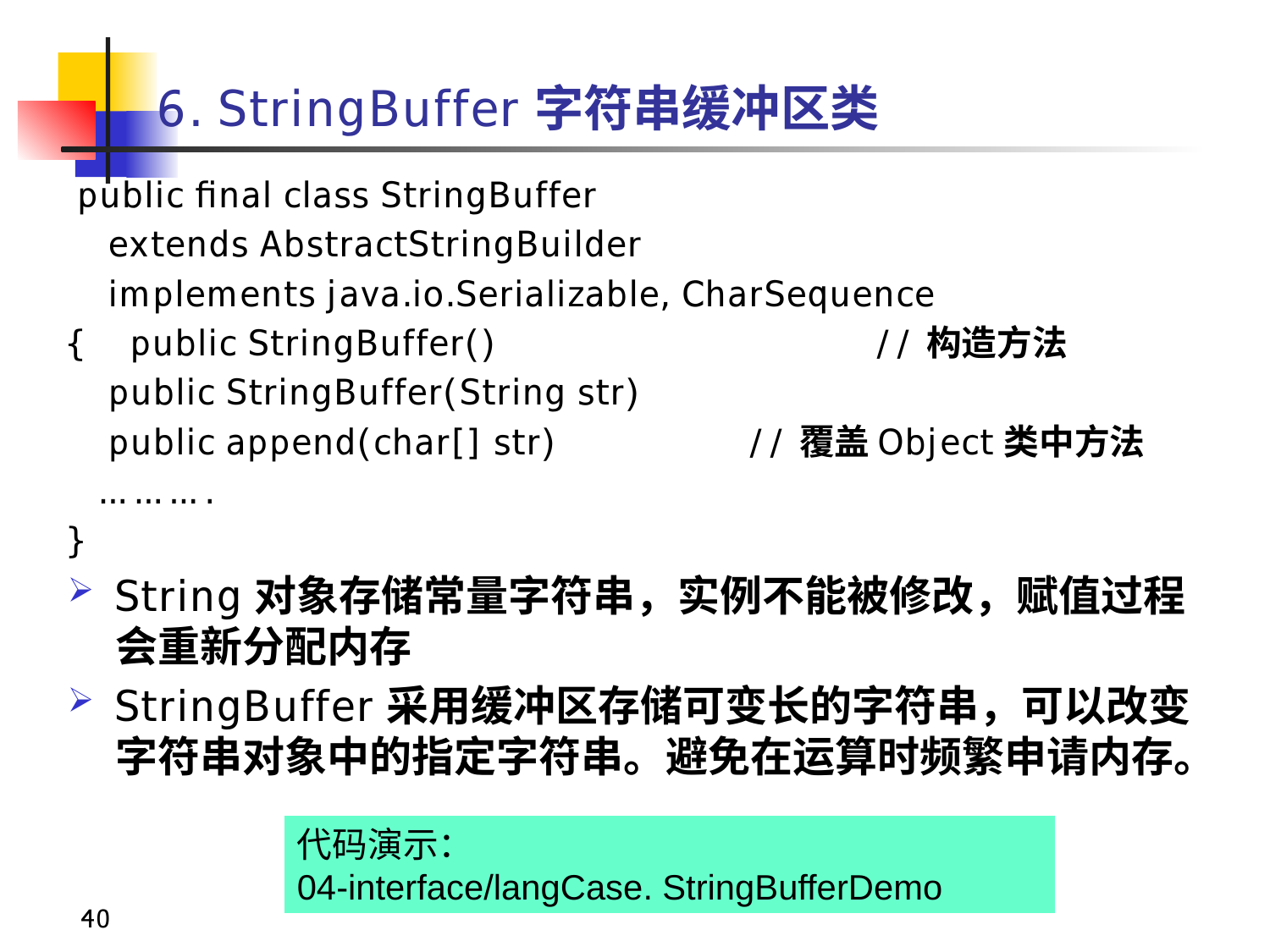

# 6. StringBuffer字符串缓冲区类
 public final class StringBuffer
    extends AbstractStringBuilder
    implements java.io.Serializable, CharSequence
{    public StringBuffer()                  		//构造方法
    public StringBuffer(String str)
    public append(char[] str)            	//覆盖Object类中方法
   ……….
}
String对象存储常量字符串，实例不能被修改，赋值过程会重新分配内存
StringBuffer采用缓冲区存储可变长的字符串，可以改变字符串对象中的指定字符串。避免在运算时频繁申请内存。
代码演示：
04-interface/langCase. StringBufferDemo
40